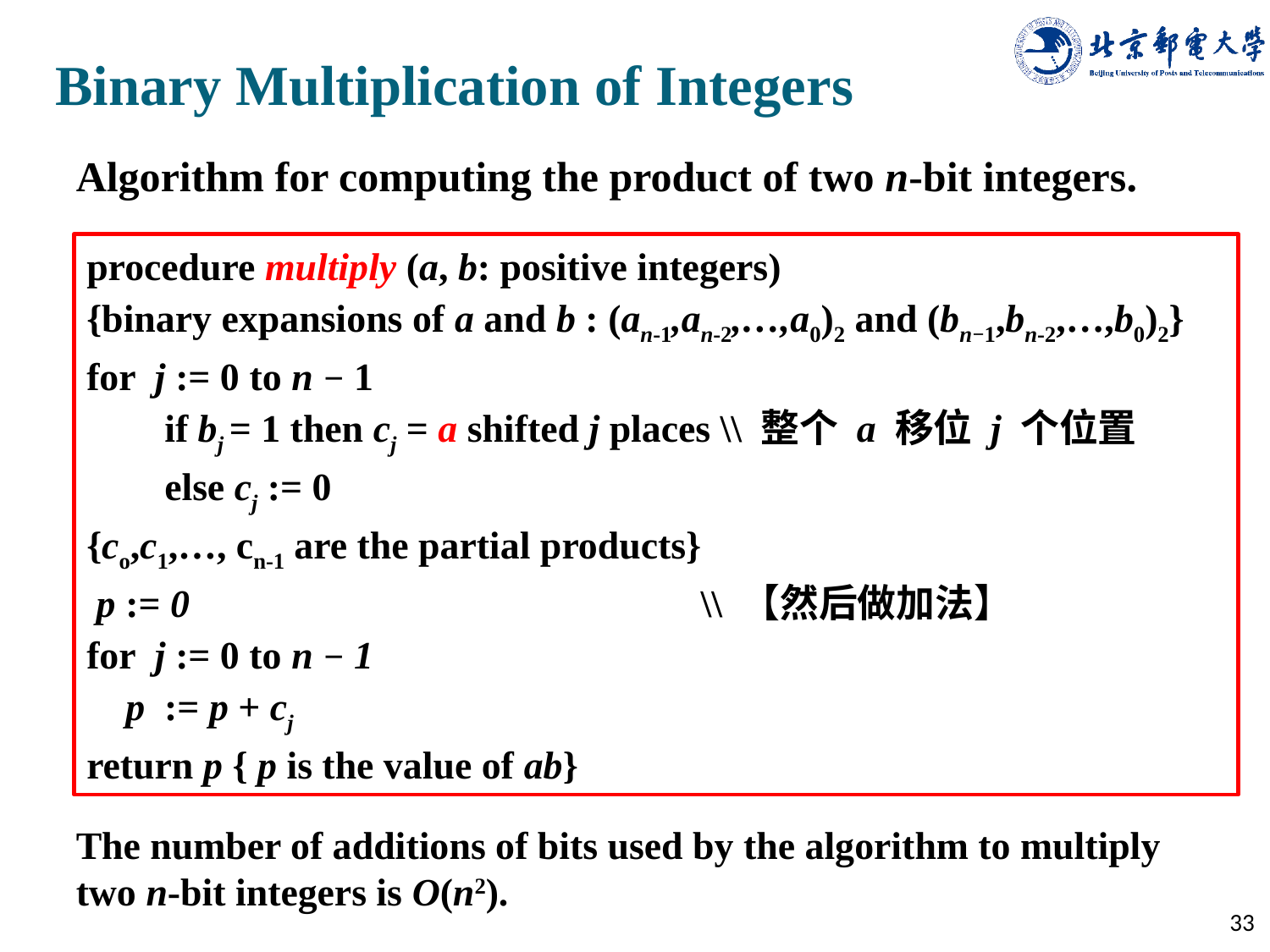

# Binary Multiplication of Integers
Algorithm for computing the product of two n-bit integers.
procedure multiply (a, b: positive integers)
{binary expansions of a and b : (an-1,an-2,…,a0)2 and (bn−1,bn-2,…,b0)2}
for  j := 0 to n − 1
        if bj = 1 then cj = a shifted j places \\ 整个 a 移位 j 个位置
        else cj := 0
{co,c1,…, cn-1 are the partial products}
 p := 0				       \\ 【然后做加法】
for  j := 0 to n − 1
    p  := p + cj
return p { p is the value of ab}
The number of additions of bits used by the algorithm to multiply two n-bit integers is O(n2).